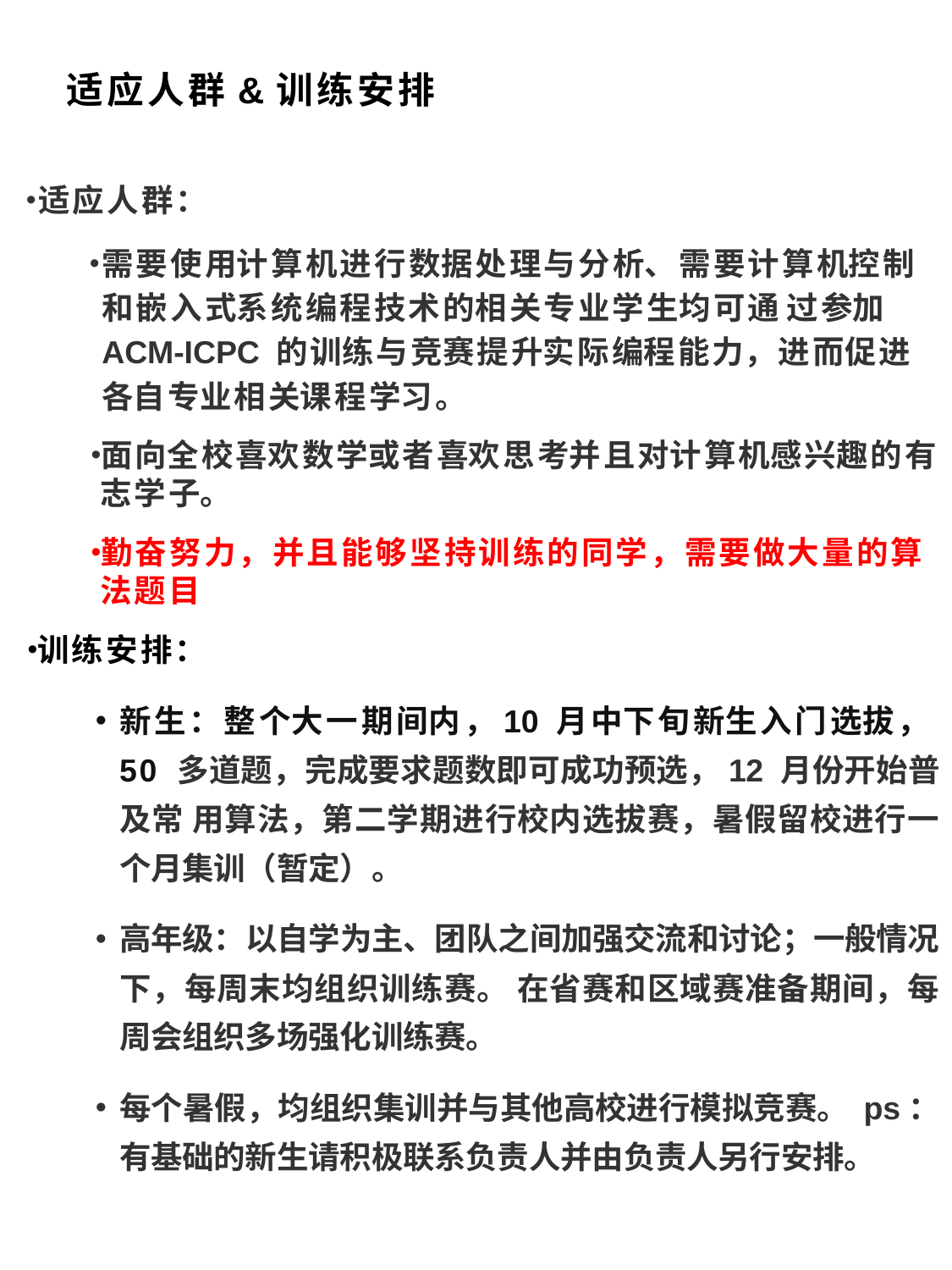

# 适应人群&训练安排
适应人群：
需要使用计算机进行数据处理与分析、需要计算机控制和嵌入式系统编程技术的相关专业学生均可通 过参加 ACM-ICPC 的训练与竞赛提升实际编程能力，进而促进各自专业相关课程学习。
面向全校喜欢数学或者喜欢思考并且对计算机感兴趣的有志学子。
勤奋努力，并且能够坚持训练的同学，需要做大量的算法题目
训练安排：
新生：整个大一期间内，10 月中下旬新生入门选拔，50 多道题，完成要求题数即可成功预选，12 月份开始普及常 用算法，第二学期进行校内选拔赛，暑假留校进行一个月集训（暂定）。
高年级：以自学为主、团队之间加强交流和讨论；一般情况下，每周末均组织训练赛。 在省赛和区域赛准备期间，每周会组织多场强化训练赛。
每个暑假，均组织集训并与其他高校进行模拟竞赛。 ps：有基础的新生请积极联系负责人并由负责人另行安排。